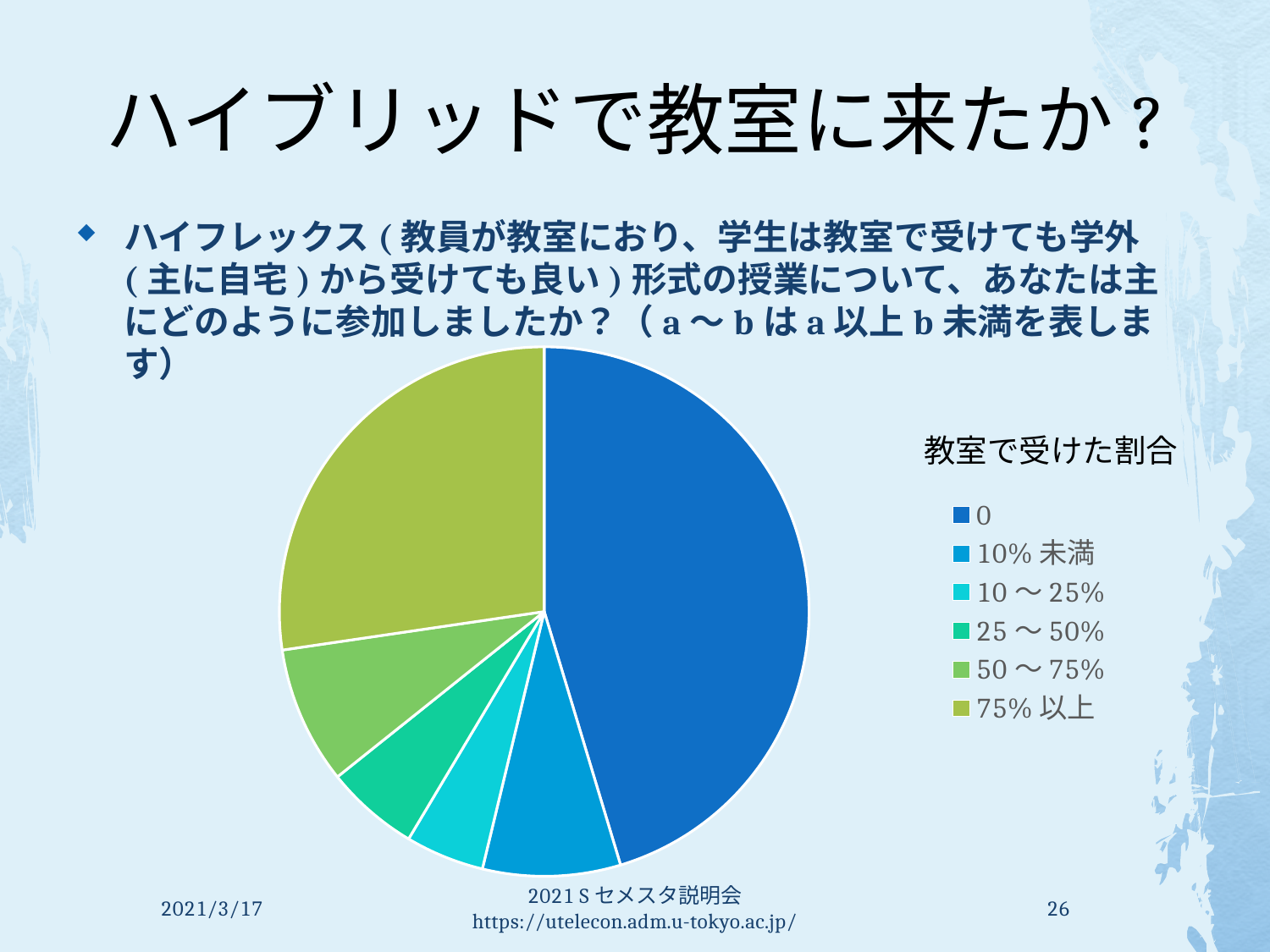

# ハイブリッドで教室に来たか?
ハイフレックス(教員が教室におり、学生は教室で受けても学外(主に自宅)から受けても良い)形式の授業について、あなたは主にどのように参加しましたか？（a～bはa以上b未満を表します）

### Chart

| Category |  |
|---|---|
| 0 | 151.0 |
| 10%未満 | 28.0 |
| 10～25% | 16.0 |
| 25～50% | 19.0 |
| 50～75% | 28.0 |
| 75%以上 | 91.0 |
教室で受けた割合
2021/3/17
2021 Sセメスタ説明会 https://utelecon.adm.u-tokyo.ac.jp/
26